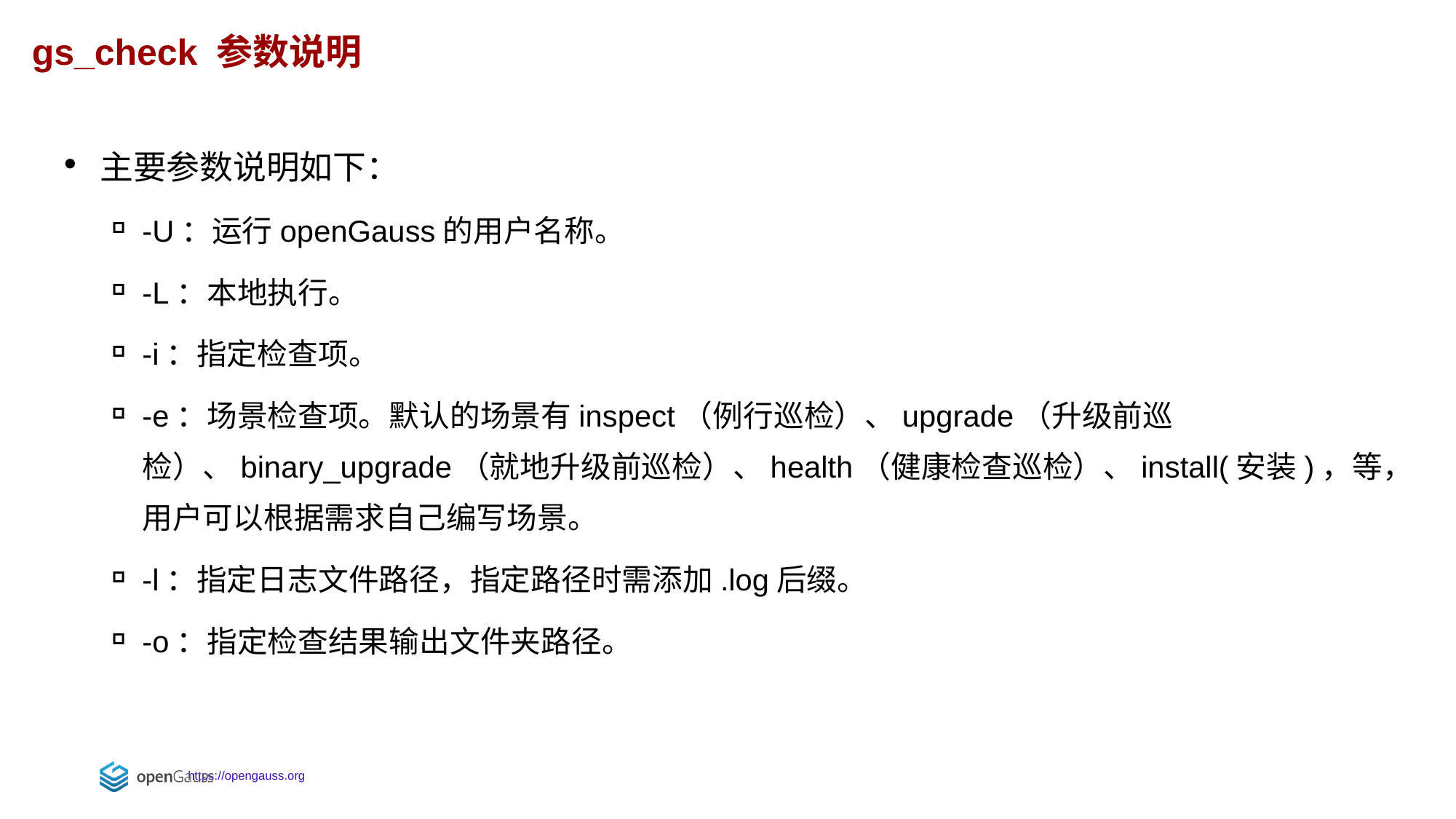

gs_check 参数说明
主要参数说明如下：
-U：运行openGauss的用户名称。
-L：本地执行。
-i：指定检查项。
-e：场景检查项。默认的场景有inspect（例行巡检）、upgrade（升级前巡检）、binary_upgrade（就地升级前巡检）、health（健康检查巡检）、install(安装)，等，用户可以根据需求自己编写场景。
-l：指定日志文件路径，指定路径时需添加.log后缀。
-o：指定检查结果输出文件夹路径。